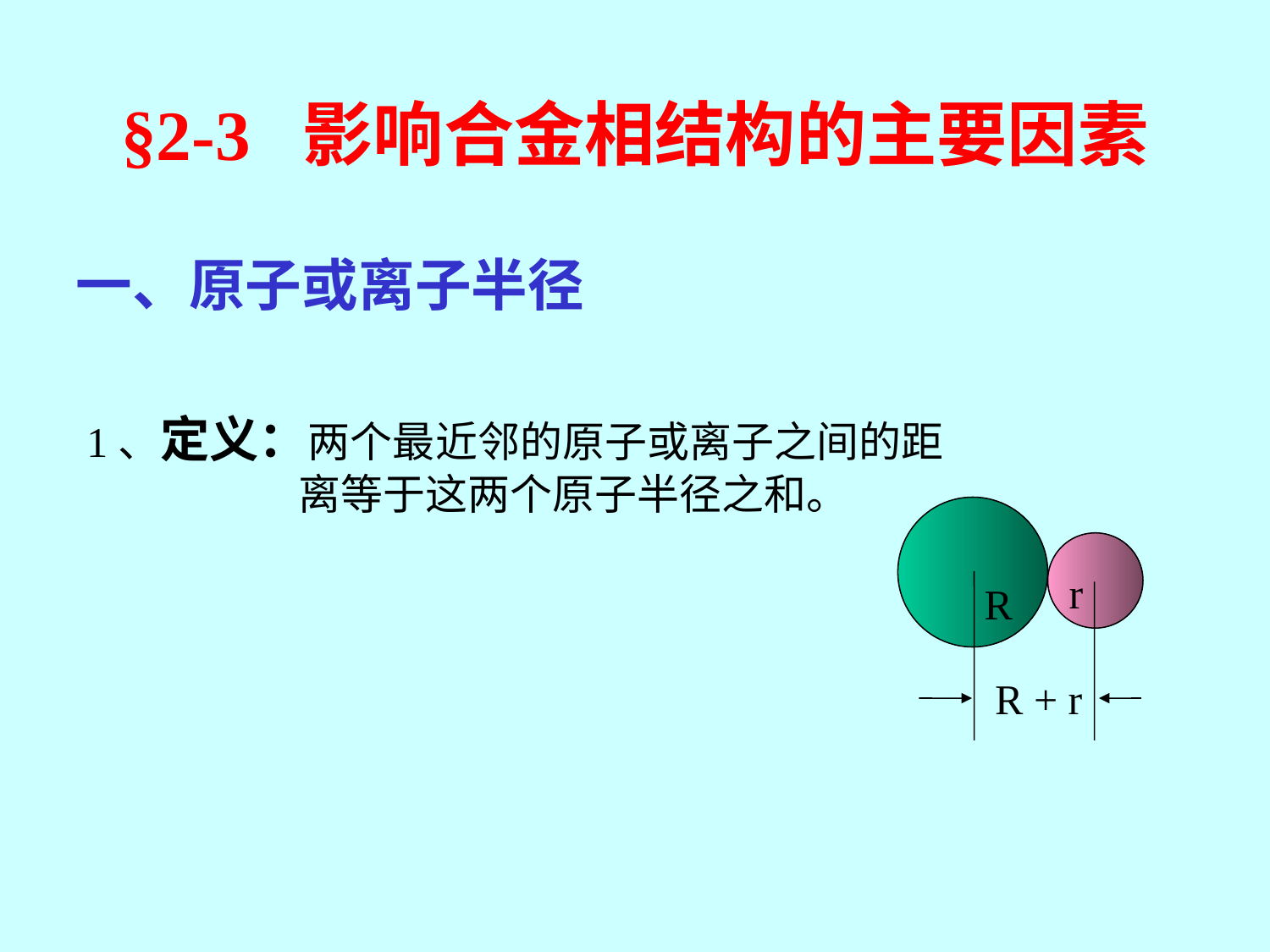

§2-3  影响合金相结构的主要因素
一、原子或离子半径
1、定义：两个最近邻的原子或离子之间的距离等于这两个原子半径之和。

r
R

R + r